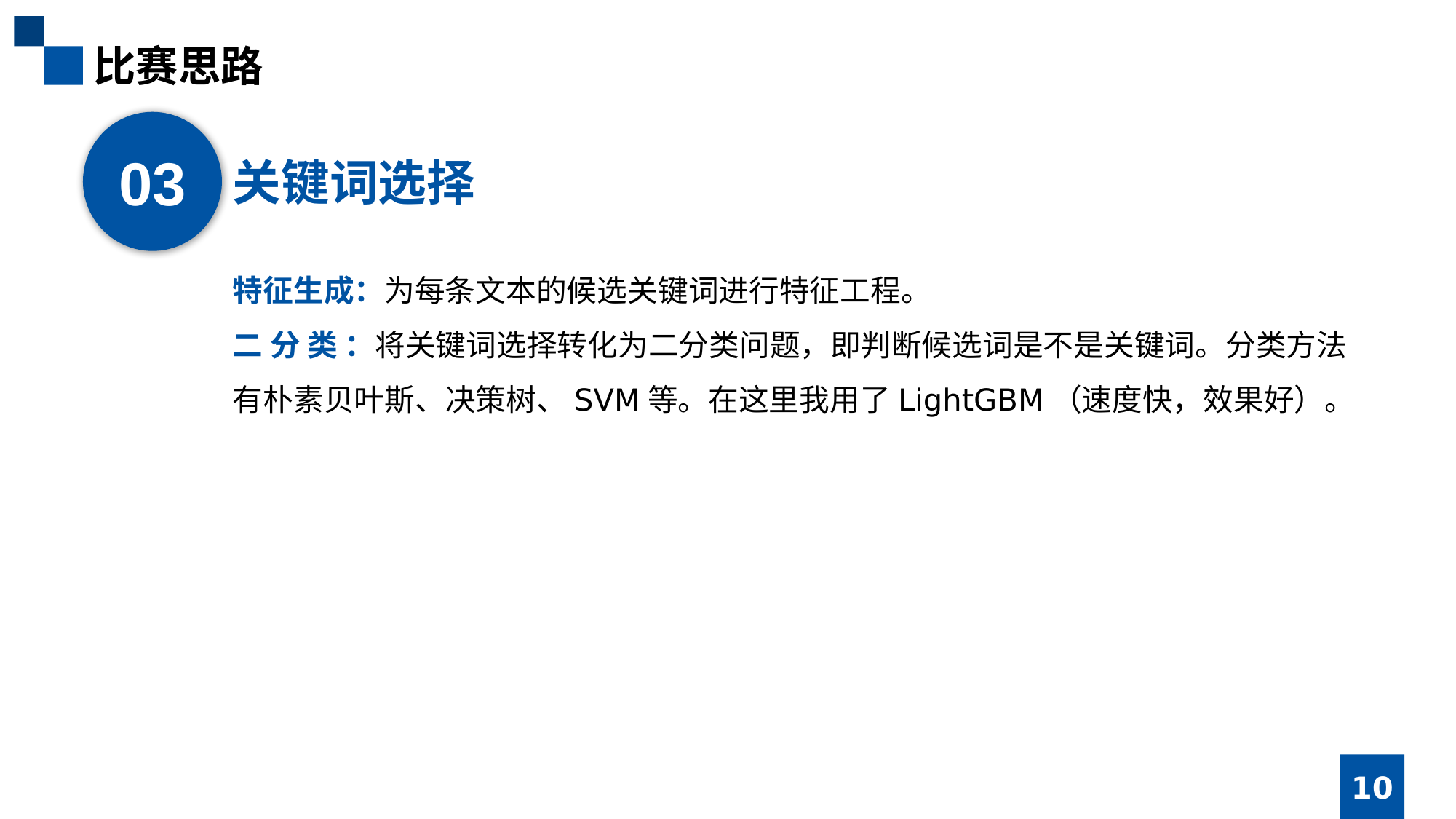

比赛思路
03
关键词选择
特征生成：为每条文本的候选关键词进行特征工程。
二 分 类 ：将关键词选择转化为二分类问题，即判断候选词是不是关键词。分类方法有朴素贝叶斯、决策树、SVM等。在这里我用了LightGBM（速度快，效果好）。

10